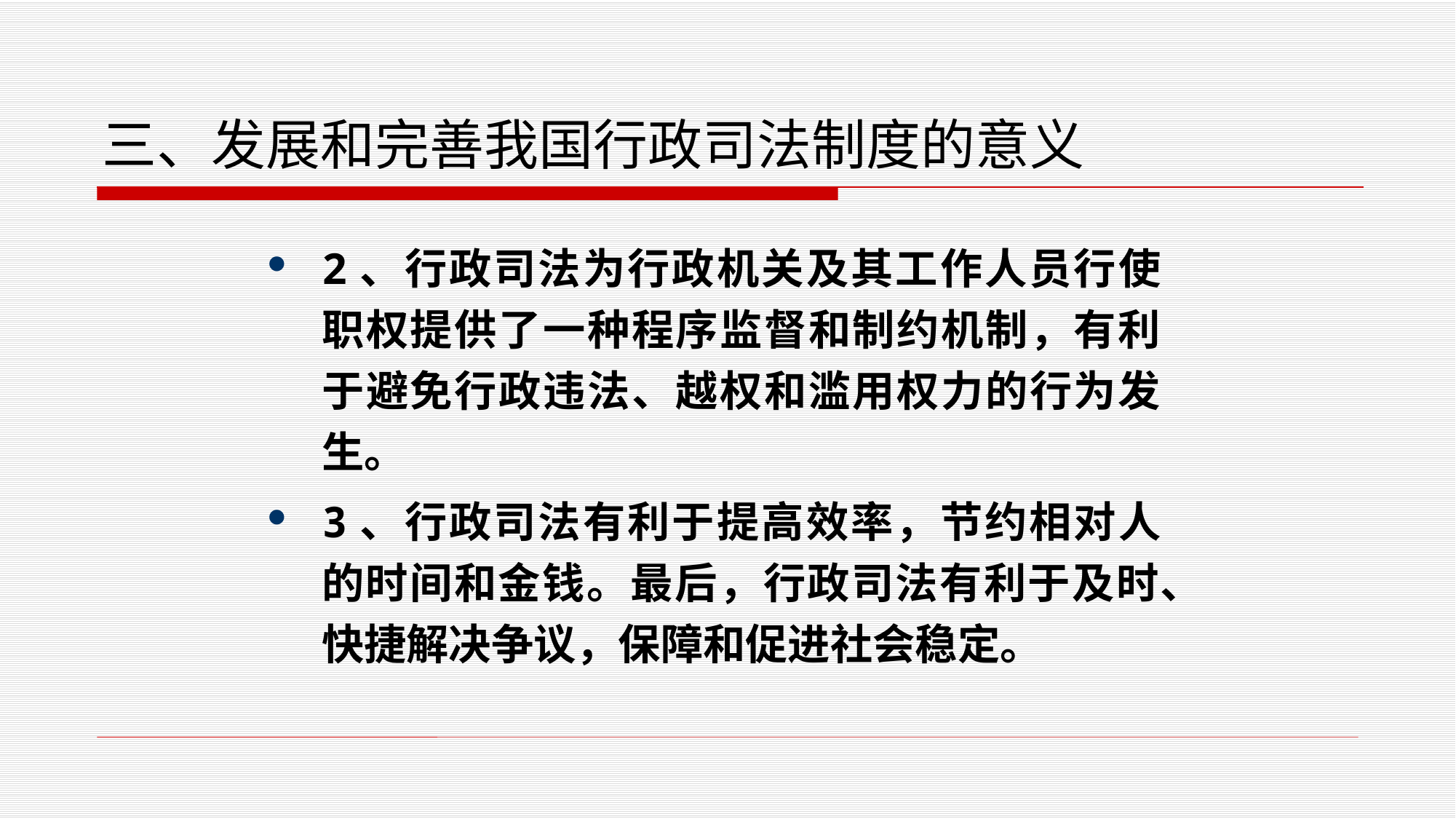

# 三、发展和完善我国行政司法制度的意义

2、行政司法为行政机关及其工作人员行使职权提供了一种程序监督和制约机制，有利于避免行政违法、越权和滥用权力的行为发生。
3、行政司法有利于提高效率，节约相对人的时间和金钱。最后，行政司法有利于及时、快捷解决争议，保障和促进社会稳定。